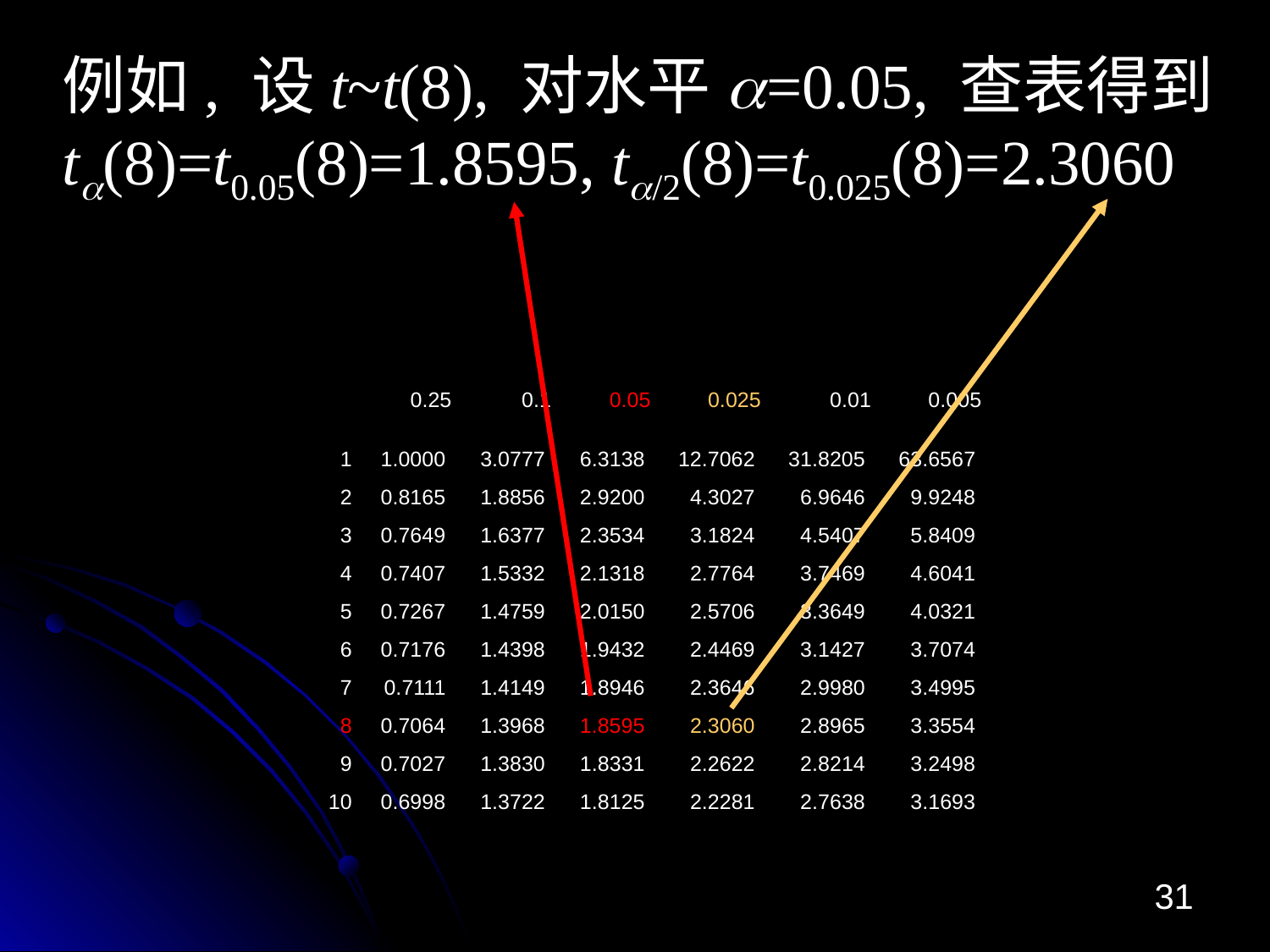

# 例如, 设t~t(8), 对水平α=0.05, 查表得到 tα(8)=t0.05(8)=1.8595, tα/2(8)=t0.025(8)=2.3060

|  | 0.25 | 0.1 | 0.05 | 0.025 | 0.01 | 0.005 |
| --- | --- | --- | --- | --- | --- | --- |
| 1 | 1.0000 | 3.0777 | 6.3138 | 12.7062 | 31.8205 | 63.6567 |
| 2 | 0.8165 | 1.8856 | 2.9200 | 4.3027 | 6.9646 | 9.9248 |
| 3 | 0.7649 | 1.6377 | 2.3534 | 3.1824 | 4.5407 | 5.8409 |
| 4 | 0.7407 | 1.5332 | 2.1318 | 2.7764 | 3.7469 | 4.6041 |
| 5 | 0.7267 | 1.4759 | 2.0150 | 2.5706 | 3.3649 | 4.0321 |
| 6 | 0.7176 | 1.4398 | 1.9432 | 2.4469 | 3.1427 | 3.7074 |
| 7 | 0.7111 | 1.4149 | 1.8946 | 2.3646 | 2.9980 | 3.4995 |
| 8 | 0.7064 | 1.3968 | 1.8595 | 2.3060 | 2.8965 | 3.3554 |
| 9 | 0.7027 | 1.3830 | 1.8331 | 2.2622 | 2.8214 | 3.2498 |
| 10 | 0.6998 | 1.3722 | 1.8125 | 2.2281 | 2.7638 | 3.1693 |
31